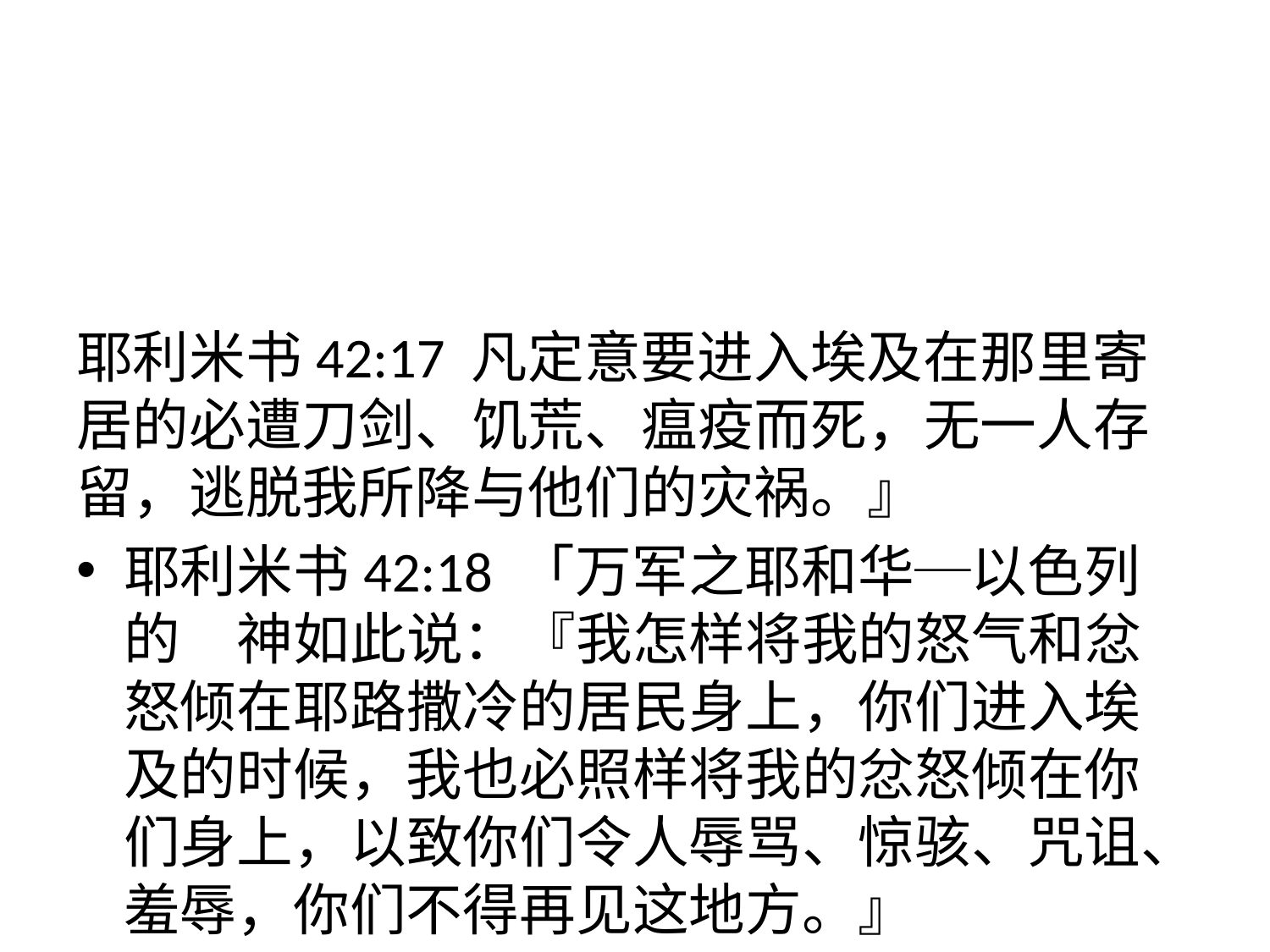

#

耶利米书42:17 凡定意要进入埃及在那里寄居的必遭刀剑、饥荒、瘟疫而死，无一人存留，逃脱我所降与他们的灾祸。』
耶利米书42:18 「万军之耶和华─以色列的　神如此说：『我怎样将我的怒气和忿怒倾在耶路撒冷的居民身上，你们进入埃及的时候，我也必照样将我的忿怒倾在你们身上，以致你们令人辱骂、惊骇、咒诅、羞辱，你们不得再见这地方。』